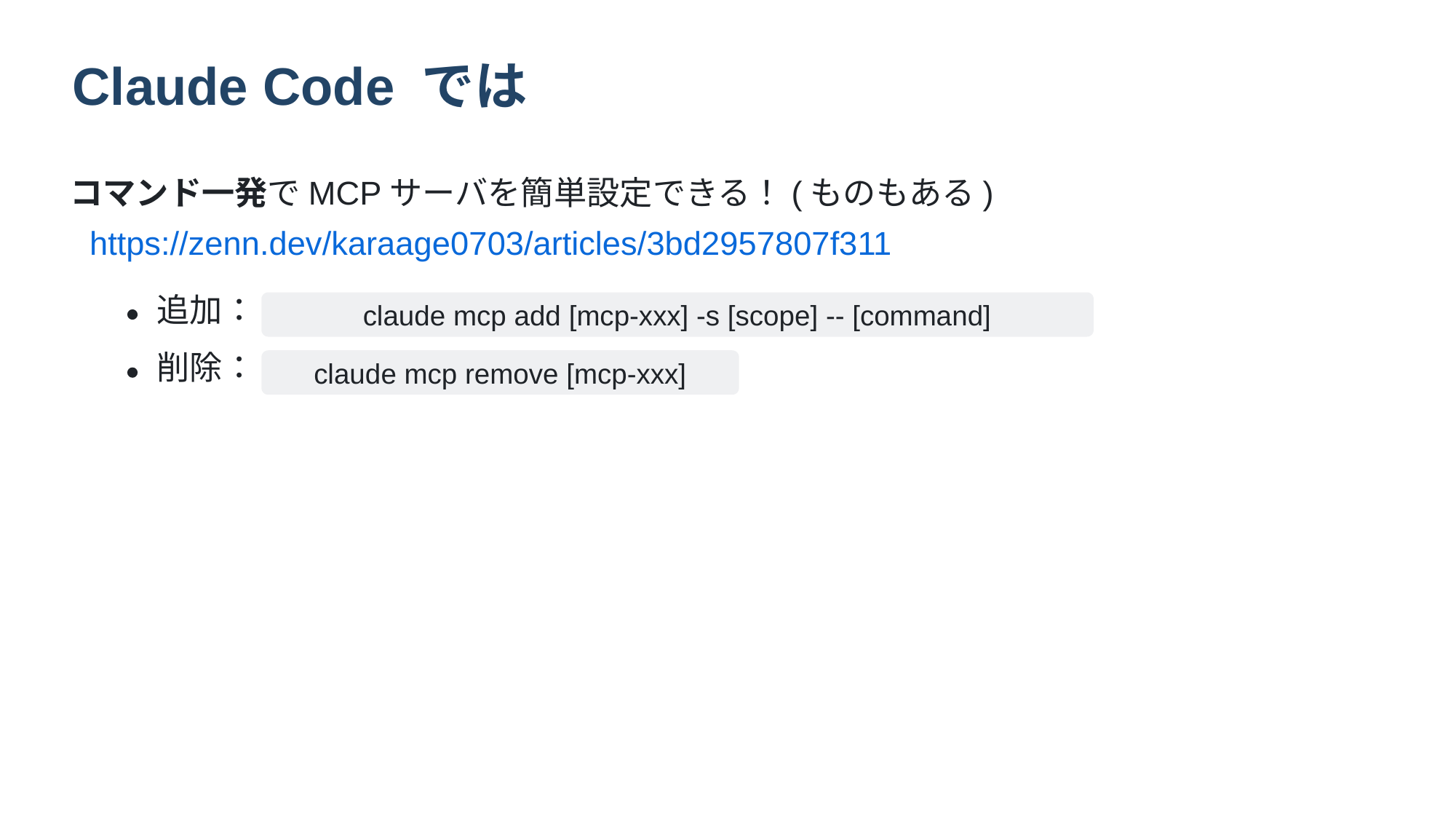

Claude Code では
コマンド⼀発でMCPサーバを簡単設定できる！(ものもある)
https://zenn.dev/karaage0703/articles/3bd2957807f311
追加：

claude mcp add [mcp-xxx] -s [scope] -- [command]

削除：

claude mcp remove [mcp-xxx]